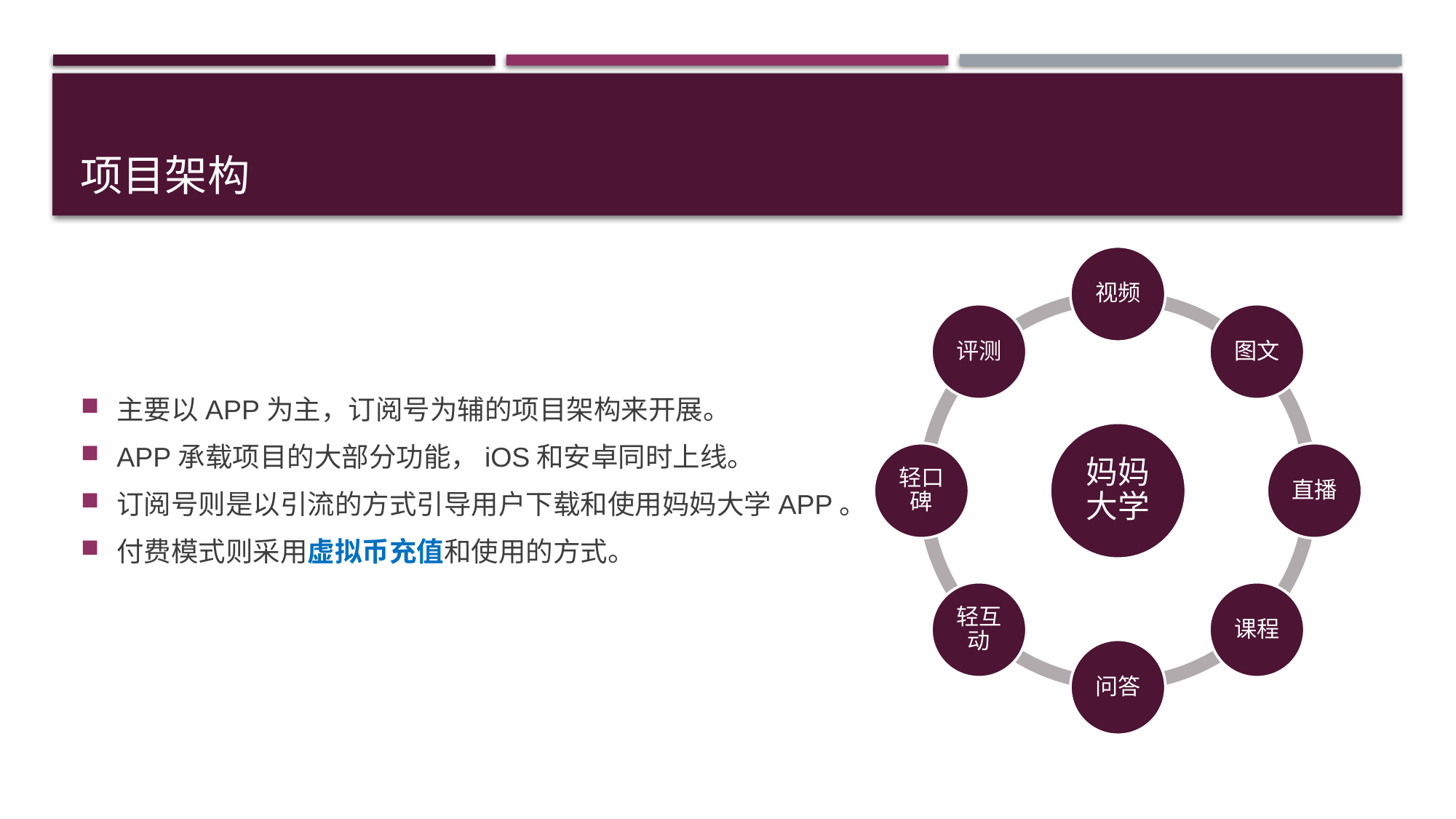

# 项目架构
妈妈大学
视频
图文
直播
课程
问答
轻互动
轻口碑
评测
主要以APP为主，订阅号为辅的项目架构来开展。
APP承载项目的大部分功能，iOS和安卓同时上线。
订阅号则是以引流的方式引导用户下载和使用妈妈大学APP。
付费模式则采用虚拟币充值和使用的方式。